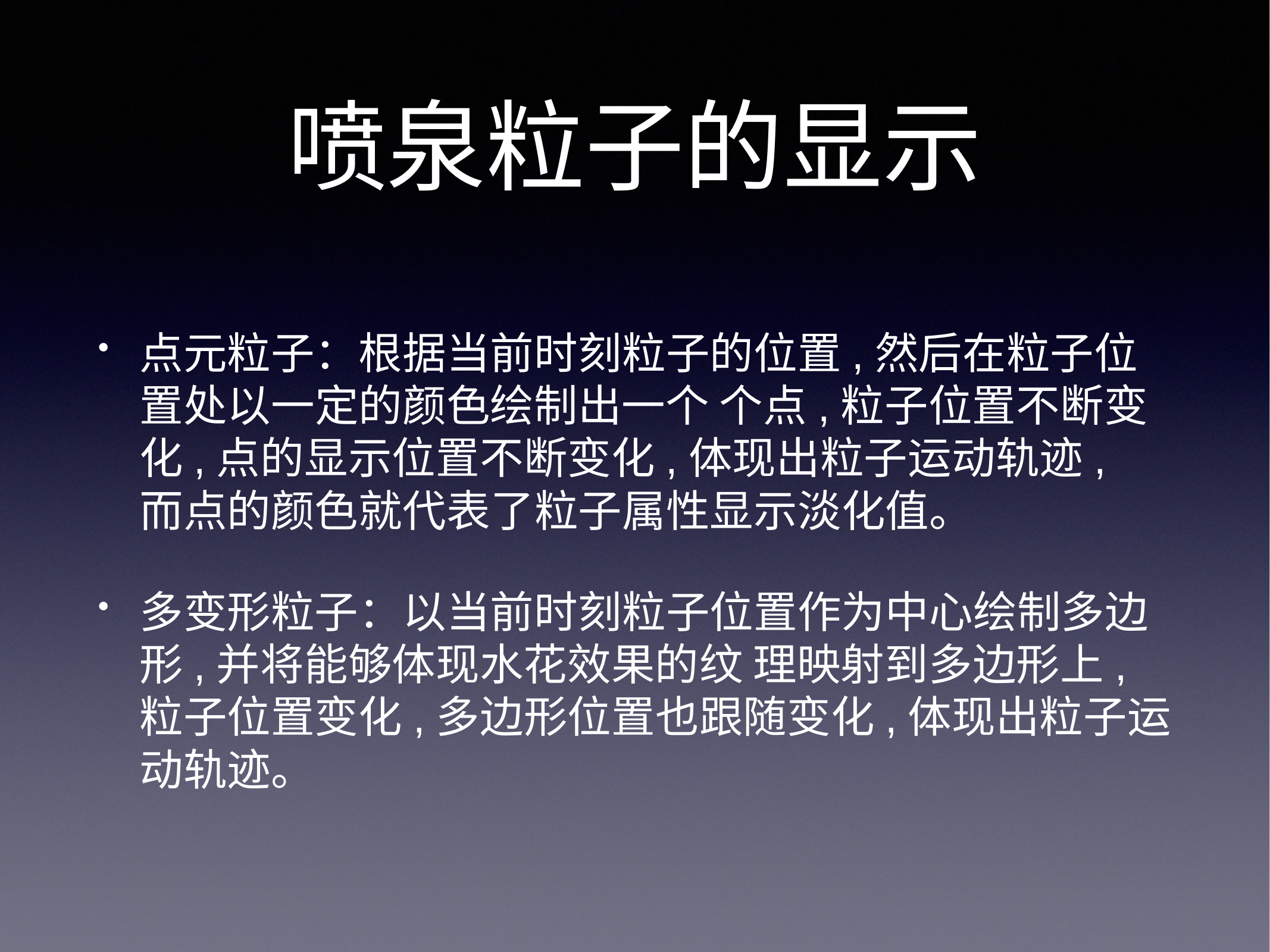

# 喷泉粒子的显示
点元粒子：根据当前时刻粒子的位置,然后在粒子位置处以一定的颜色绘制出一个 个点,粒子位置不断变化,点的显示位置不断变化,体现出粒子运动轨迹, 而点的颜色就代表了粒子属性显示淡化值。
多变形粒子：以当前时刻粒子位置作为中心绘制多边形,并将能够体现水花效果的纹 理映射到多边形上,粒子位置变化,多边形位置也跟随变化,体现出粒子运 动轨迹。